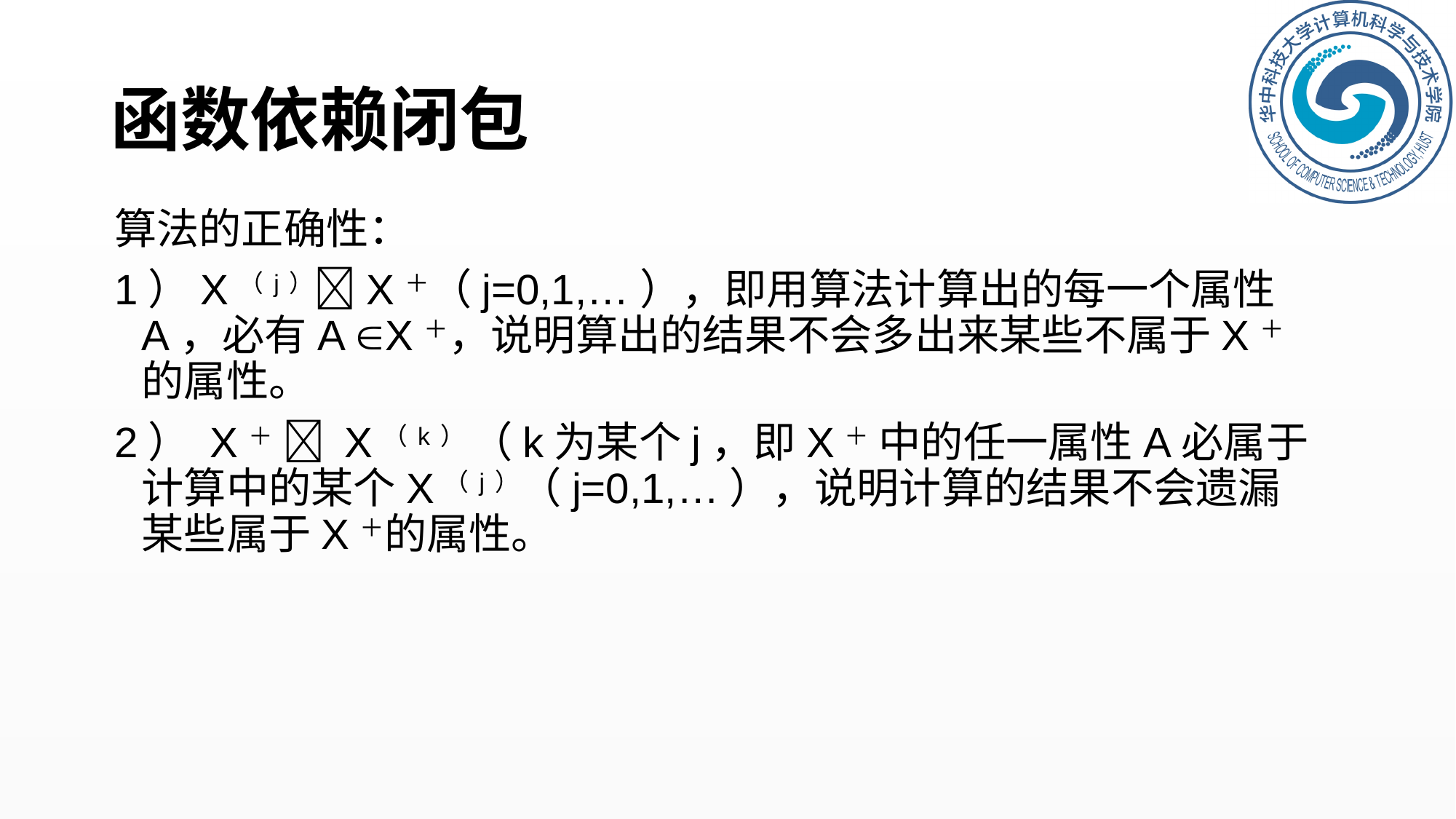

# 函数依赖闭包
算法的正确性：
1）X（j）⊆X＋（j=0,1,…），即用算法计算出的每一个属性A，必有A ∈X＋，说明算出的结果不会多出来某些不属于X＋的属性。
2） X＋ ⊆ X（k） （k为某个j，即X＋ 中的任一属性A必属于计算中的某个X（j）（j=0,1,…），说明计算的结果不会遗漏某些属于X＋的属性。